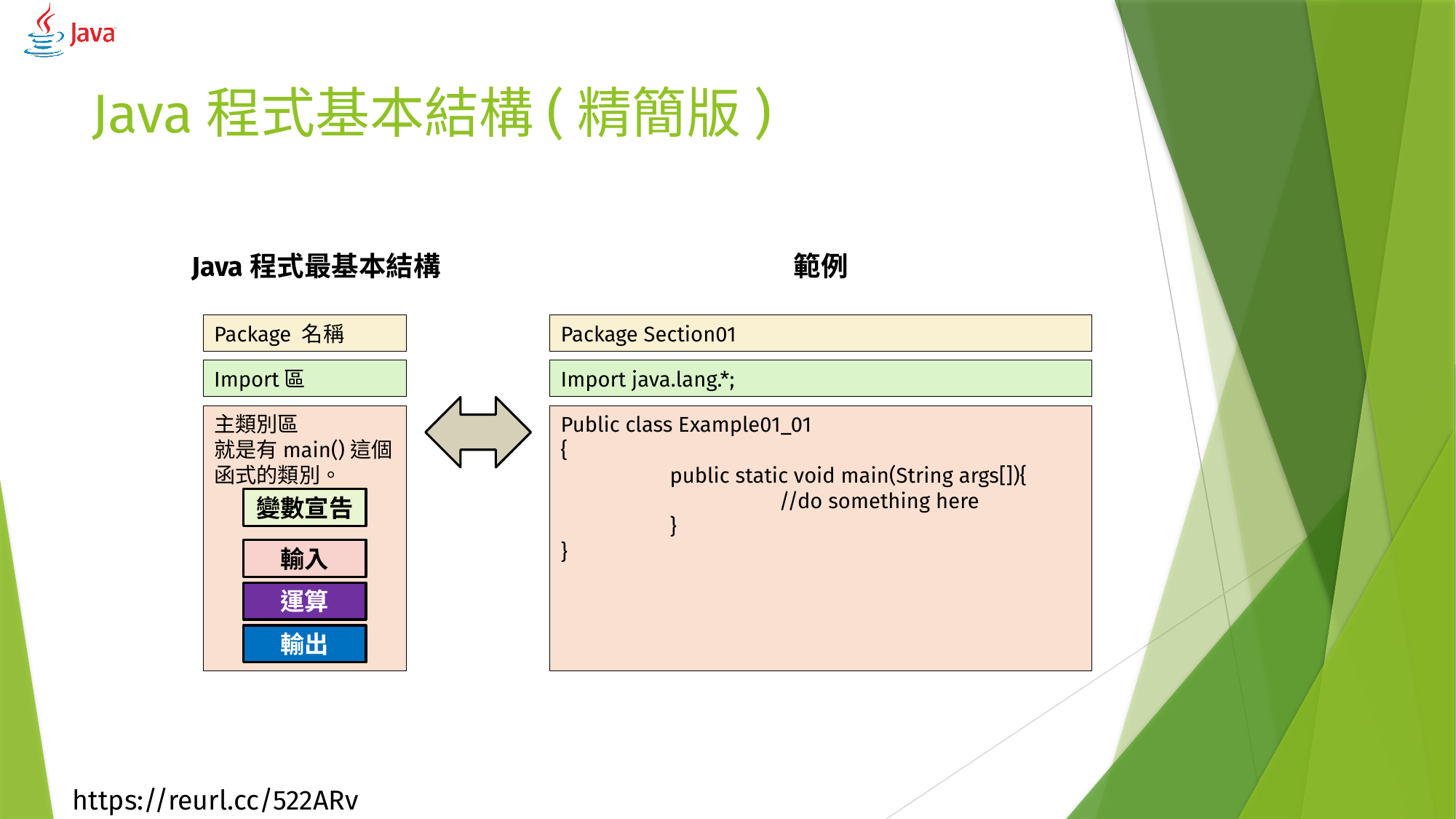

# Java程式基本結構(精簡版)
Java程式最基本結構
範例
Package 名稱
Package Section01
Import區
Import java.lang.*;

主類別區
就是有main()這個函式的類別。

Public class Example01_01
{
	public static void main(String args[]){
		//do something here
	}
}

變數宣告
輸入
運算
輸出